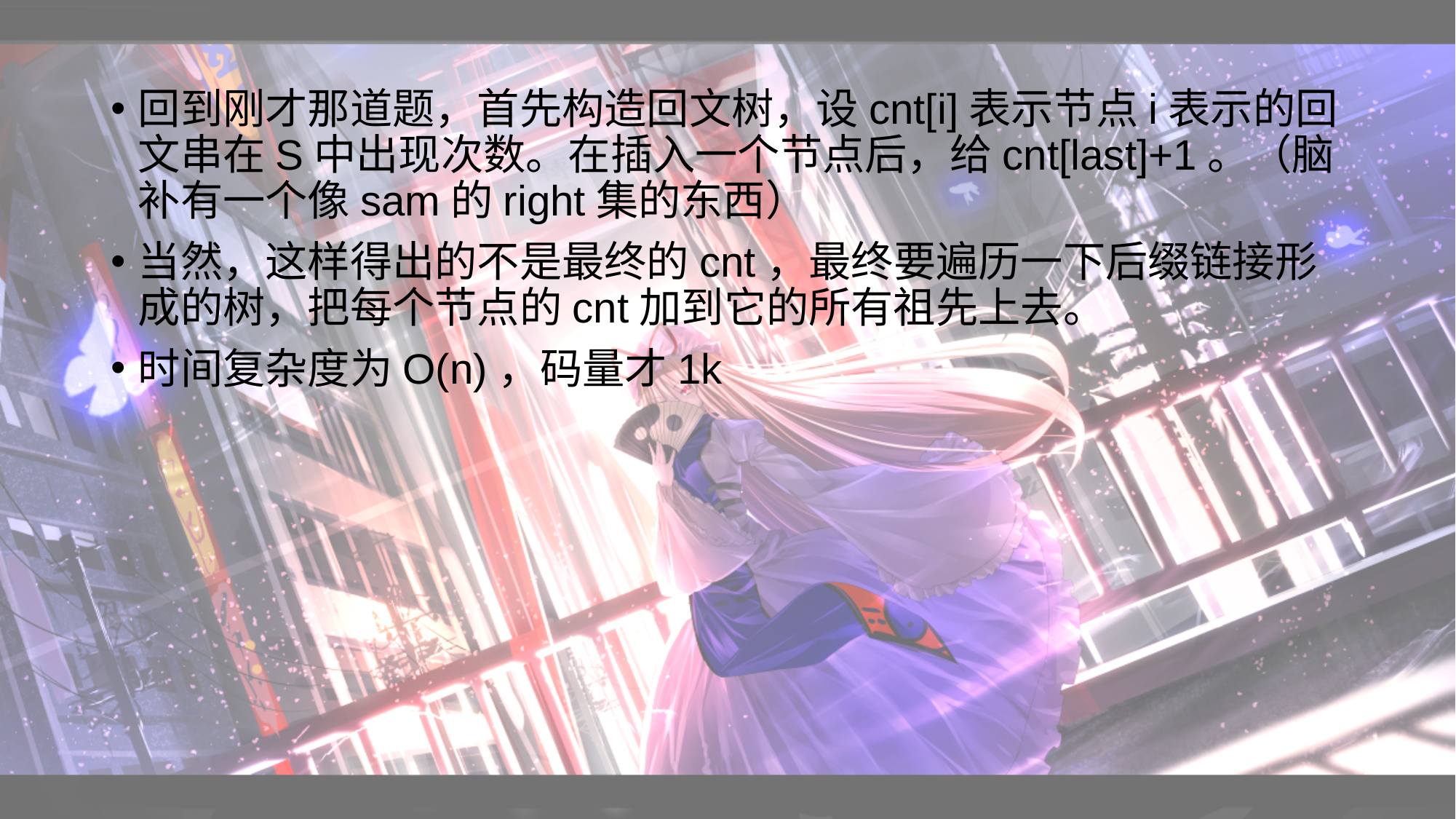

回到刚才那道题，首先构造回文树，设cnt[i]表示节点i表示的回文串在S中出现次数。在插入一个节点后，给cnt[last]+1。（脑补有一个像sam的right集的东西）
当然，这样得出的不是最终的cnt，最终要遍历一下后缀链接形成的树，把每个节点的cnt加到它的所有祖先上去。
时间复杂度为O(n)，码量才1k